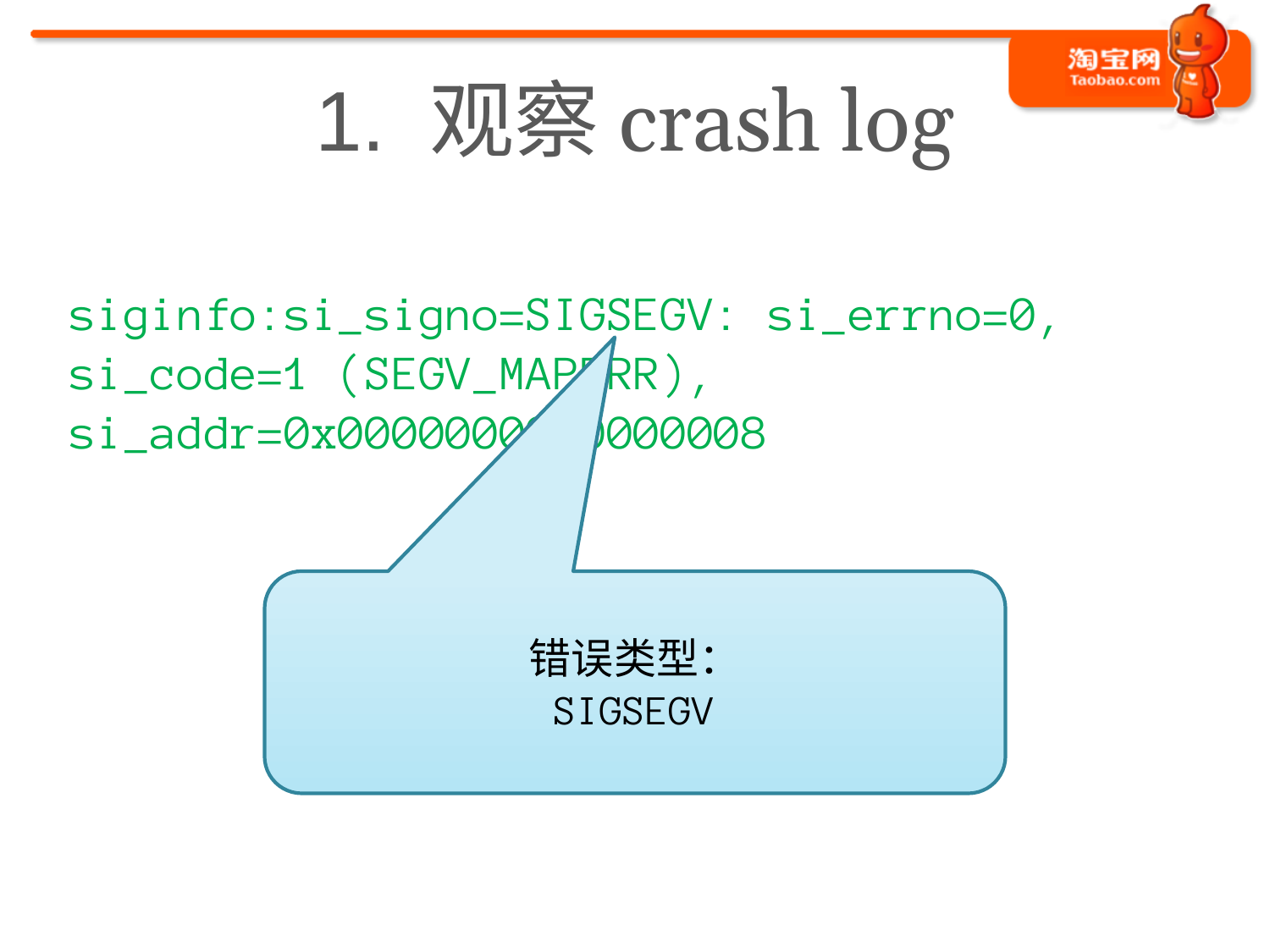

# 1. 观察crash log
siginfo:si_signo=SIGSEGV: si_errno=0, si_code=1 (SEGV_MAPERR), si_addr=0x0000000000000008
错误类型：
SIGSEGV